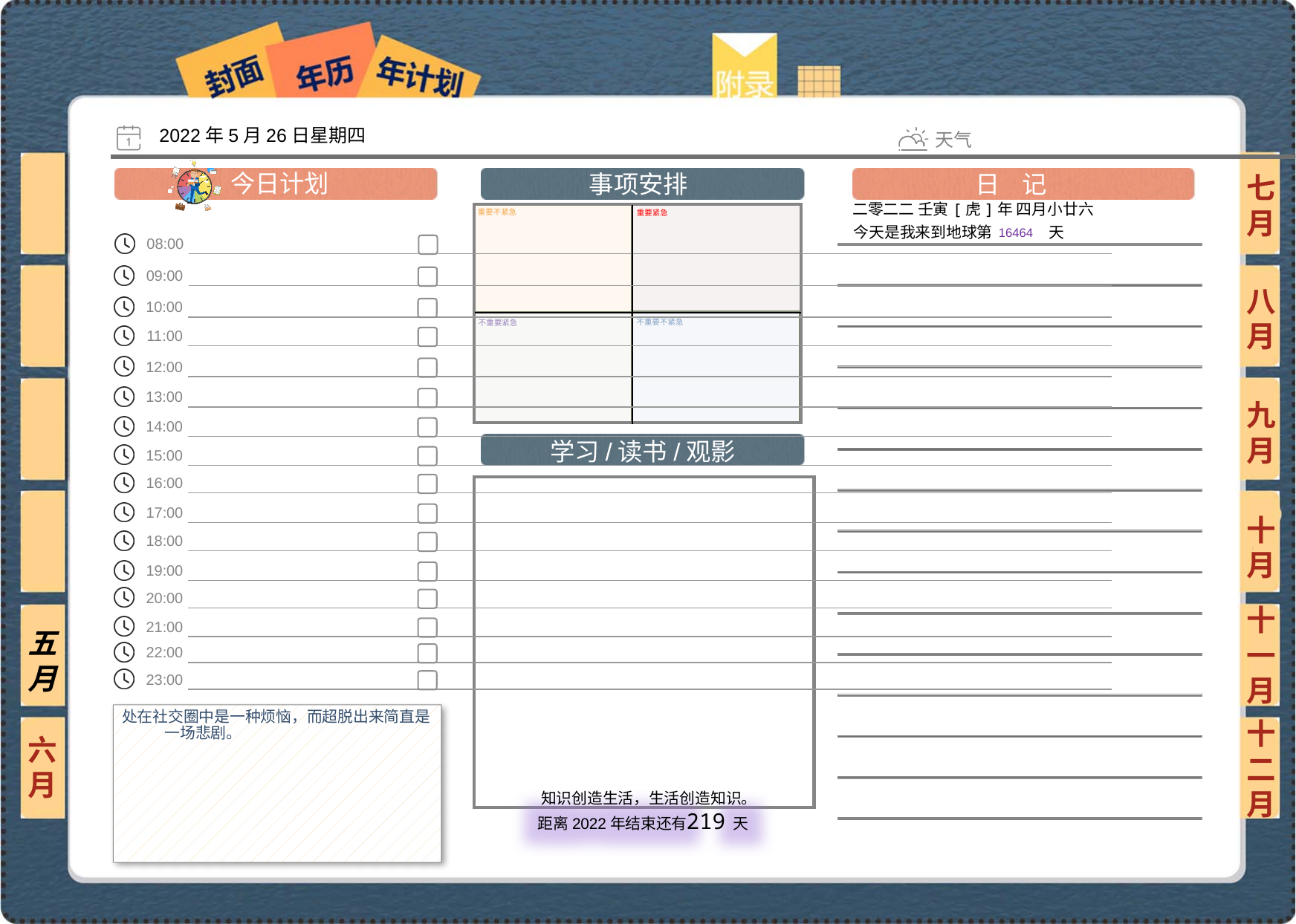

2022年5月26日星期四
七月
二零二二 壬寅[虎]年 四月小廿六
16464
八月
九月
十月
十一月
五月
处在社交圈中是一种烦恼，而超脱出来简直是一场悲剧。

六月
十二月
219
 知识创造生活，生活创造知识。